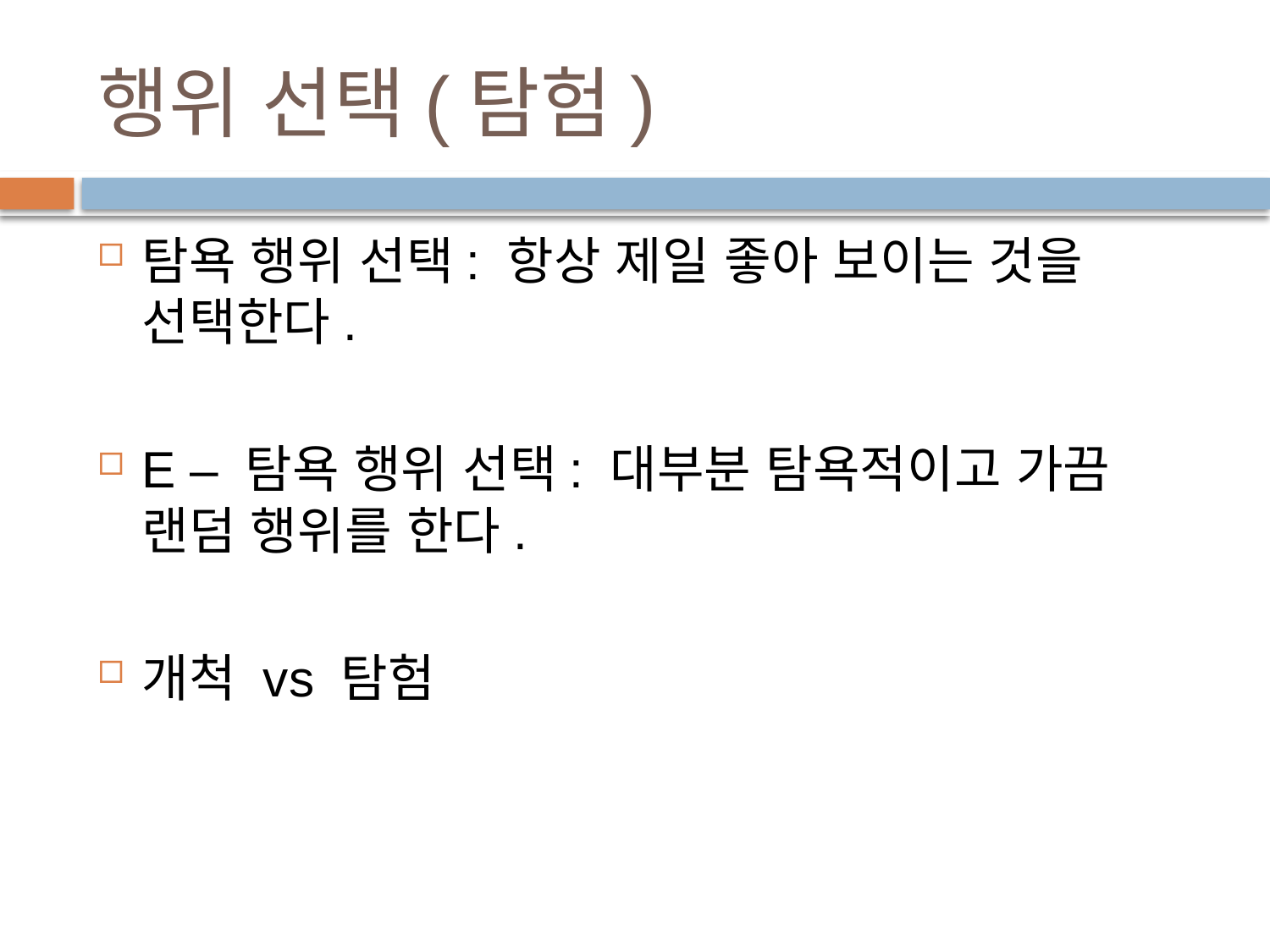

# 행위 선택(탐험)
탐욕 행위 선택: 항상 제일 좋아 보이는 것을 선택한다.

E – 탐욕 행위 선택: 대부분 탐욕적이고 가끔 랜덤 행위를 한다.

개척 vs 탐험